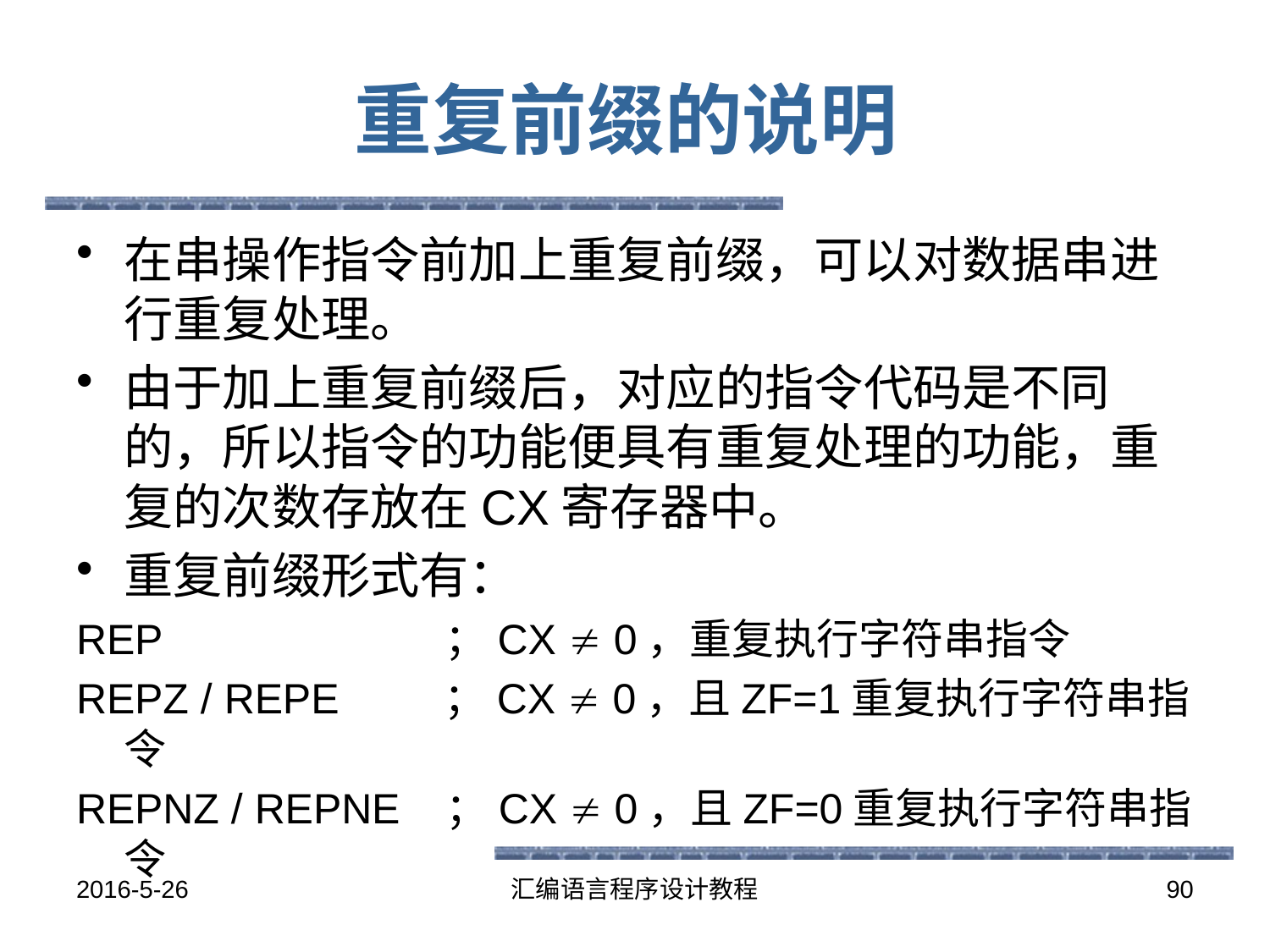

# 重复前缀的说明
在串操作指令前加上重复前缀，可以对数据串进行重复处理。
由于加上重复前缀后，对应的指令代码是不同的，所以指令的功能便具有重复处理的功能，重复的次数存放在CX寄存器中。
重复前缀形式有：
REP                       ；CX ≠ 0，重复执行字符串指令
REPZ / REPE        ；CX ≠ 0，且ZF=1重复执行字符串指令
REPNZ / REPNE   ；CX ≠ 0，且ZF=0重复执行字符串指令
2016-5-26
汇编语言程序设计教程
90